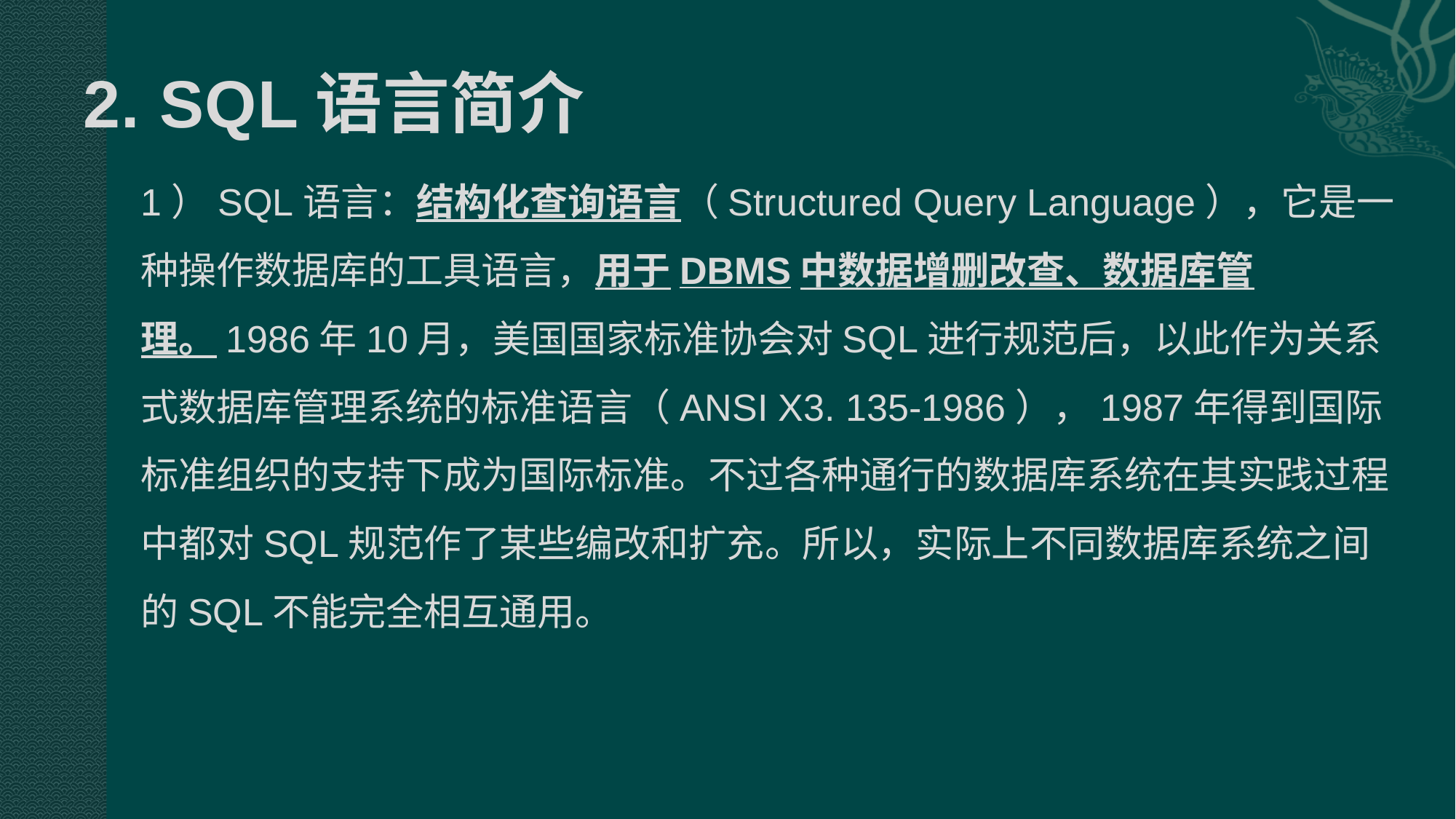

# 2. SQL语言简介
1）SQL语言：结构化查询语言（Structured Query Language），它是一种操作数据库的工具语言，用于DBMS中数据增删改查、数据库管理。1986年10月，美国国家标准协会对SQL进行规范后，以此作为关系式数据库管理系统的标准语言（ANSI X3. 135-1986），1987年得到国际标准组织的支持下成为国际标准。不过各种通行的数据库系统在其实践过程中都对SQL规范作了某些编改和扩充。所以，实际上不同数据库系统之间的SQL不能完全相互通用。